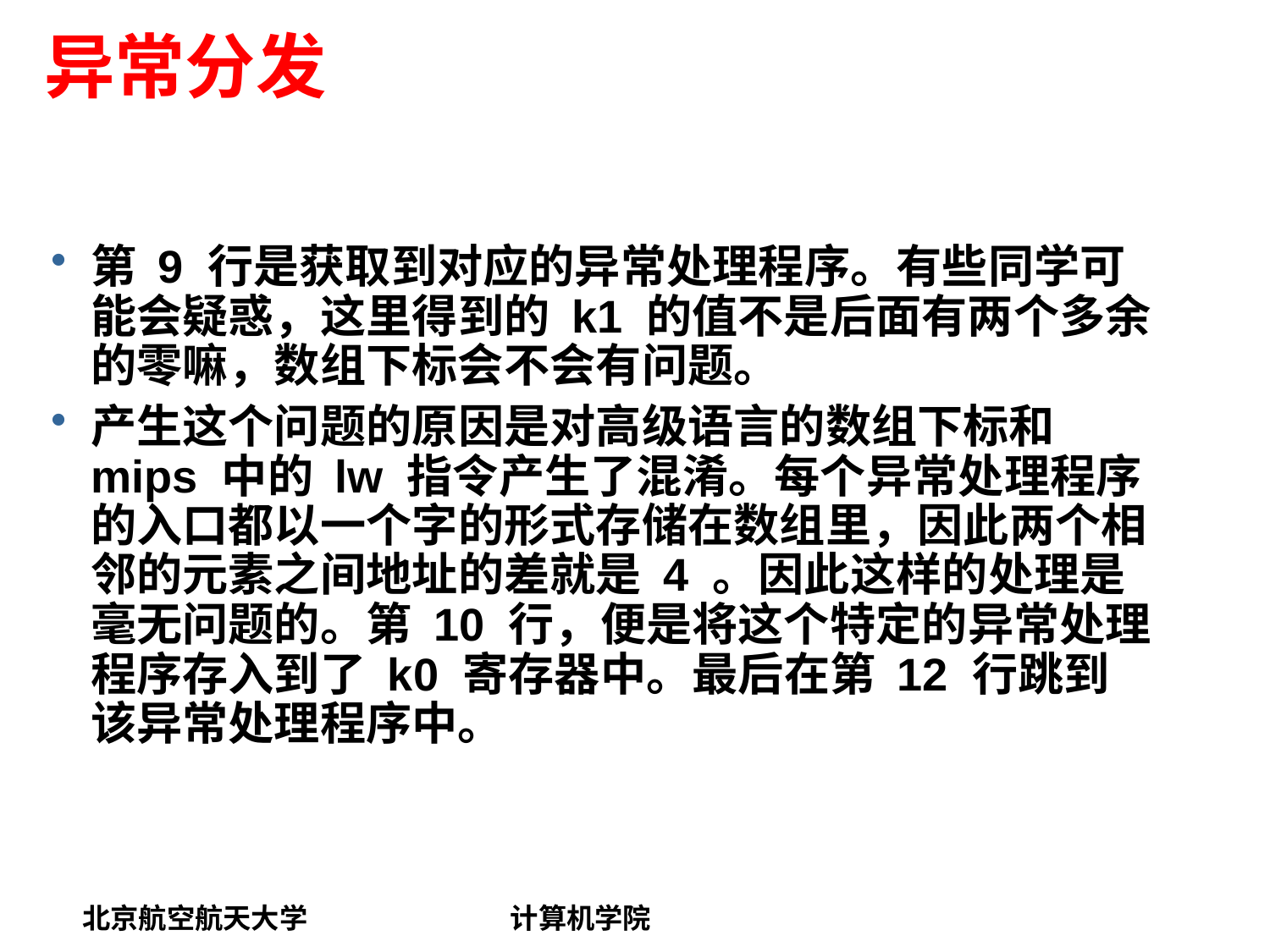

# 异常分发
第 9 行是获取到对应的异常处理程序。有些同学可能会疑惑，这里得到的 k1 的值不是后面有两个多余的零嘛，数组下标会不会有问题。
产生这个问题的原因是对高级语言的数组下标和mips 中的 lw 指令产生了混淆。每个异常处理程序的入口都以一个字的形式存储在数组里，因此两个相邻的元素之间地址的差就是 4 。因此这样的处理是毫无问题的。第 10 行，便是将这个特定的异常处理程序存入到了 k0 寄存器中。最后在第 12 行跳到该异常处理程序中。